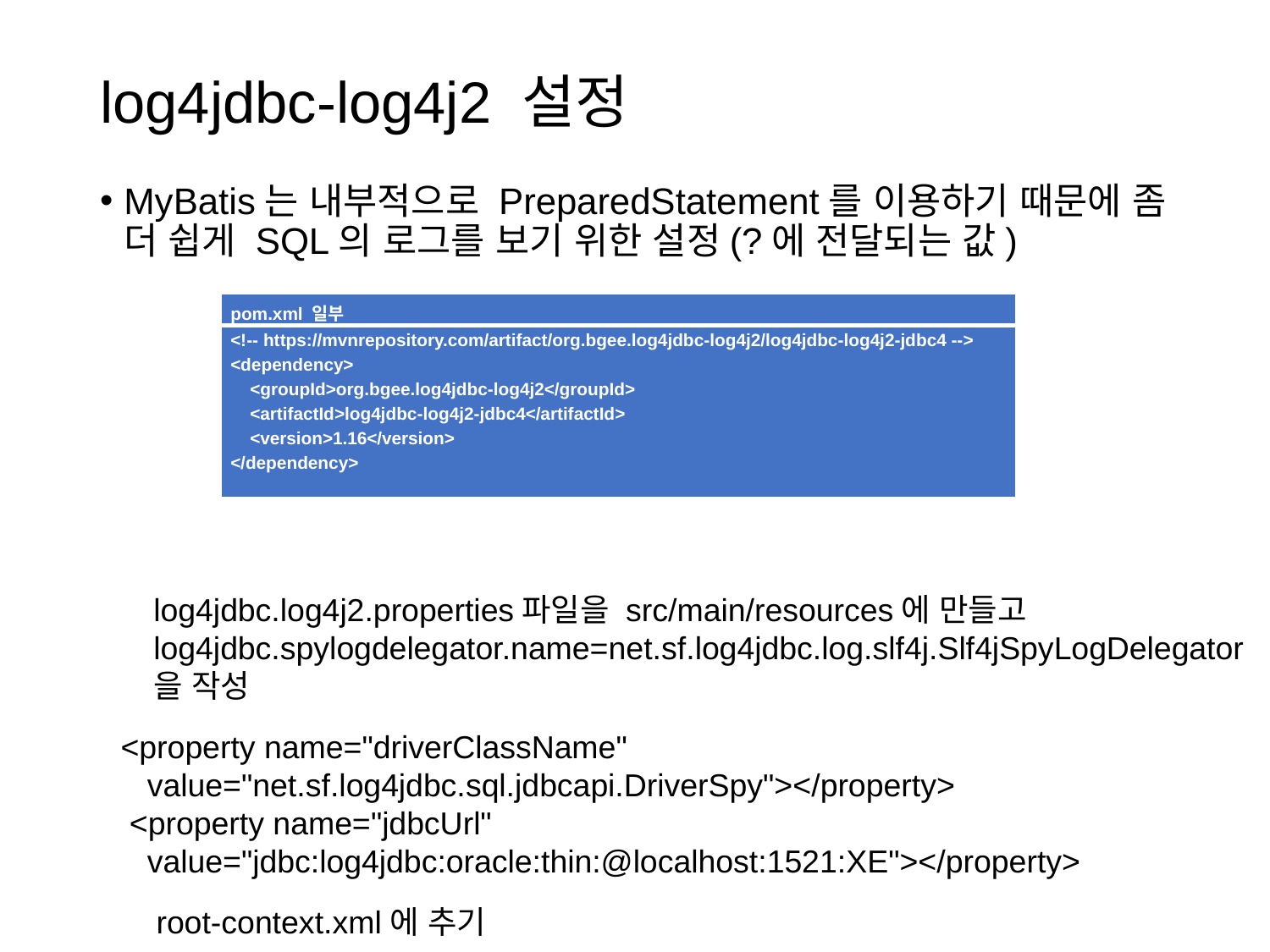

# log4jdbc-log4j2 설정
MyBatis는 내부적으로 PreparedStatement를 이용하기 때문에 좀 더 쉽게 SQL의 로그를 보기 위한 설정(?에 전달되는 값)

| pom.xml 일부 |
| --- |
| <!-- https://mvnrepository.com/artifact/org.bgee.log4jdbc-log4j2/log4jdbc-log4j2-jdbc4 --> <dependency> <groupId>org.bgee.log4jdbc-log4j2</groupId> <artifactId>log4jdbc-log4j2-jdbc4</artifactId> <version>1.16</version> </dependency> |
log4jdbc.log4j2.properties파일을 src/main/resources에 만들고
log4jdbc.spylogdelegator.name=net.sf.log4jdbc.log.slf4j.Slf4jSpyLogDelegator
을 작성
   <property name="driverClassName"
      value="net.sf.log4jdbc.sql.jdbcapi.DriverSpy"></property>
    <property name="jdbcUrl"
      value="jdbc:log4jdbc:oracle:thin:@localhost:1521:XE"></property>
root-context.xml에 추기